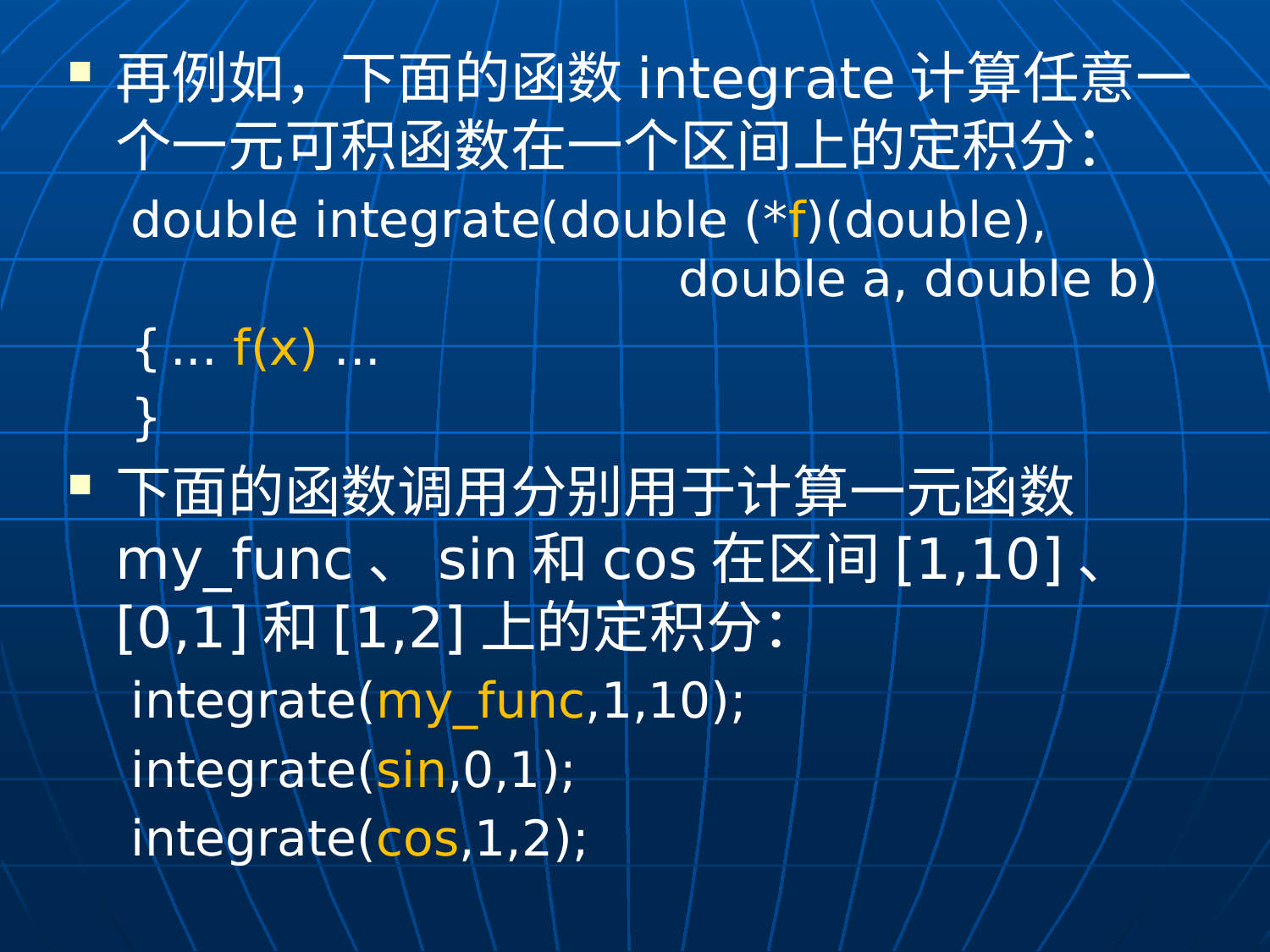

再例如，下面的函数integrate计算任意一个一元可积函数在一个区间上的定积分：
double integrate(double (*f)(double), 					double a, double b)
{	... f(x) ...
}
下面的函数调用分别用于计算一元函数my_func、sin和cos在区间[1,10]、[0,1]和[1,2]上的定积分：
integrate(my_func,1,10);
integrate(sin,0,1);
integrate(cos,1,2);